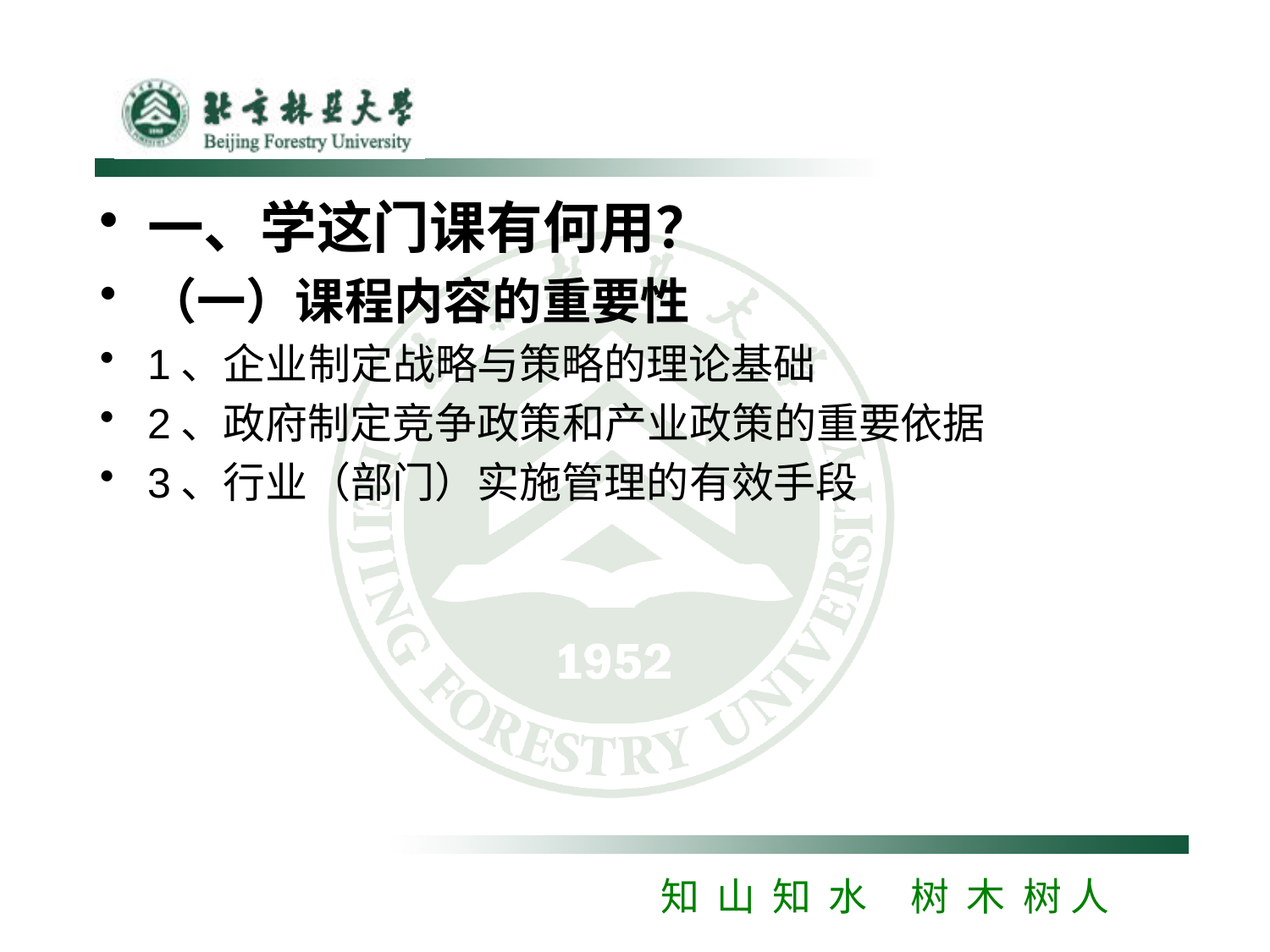

#
一、学这门课有何用？
（一）课程内容的重要性
1、企业制定战略与策略的理论基础
2、政府制定竞争政策和产业政策的重要依据
3、行业（部门）实施管理的有效手段